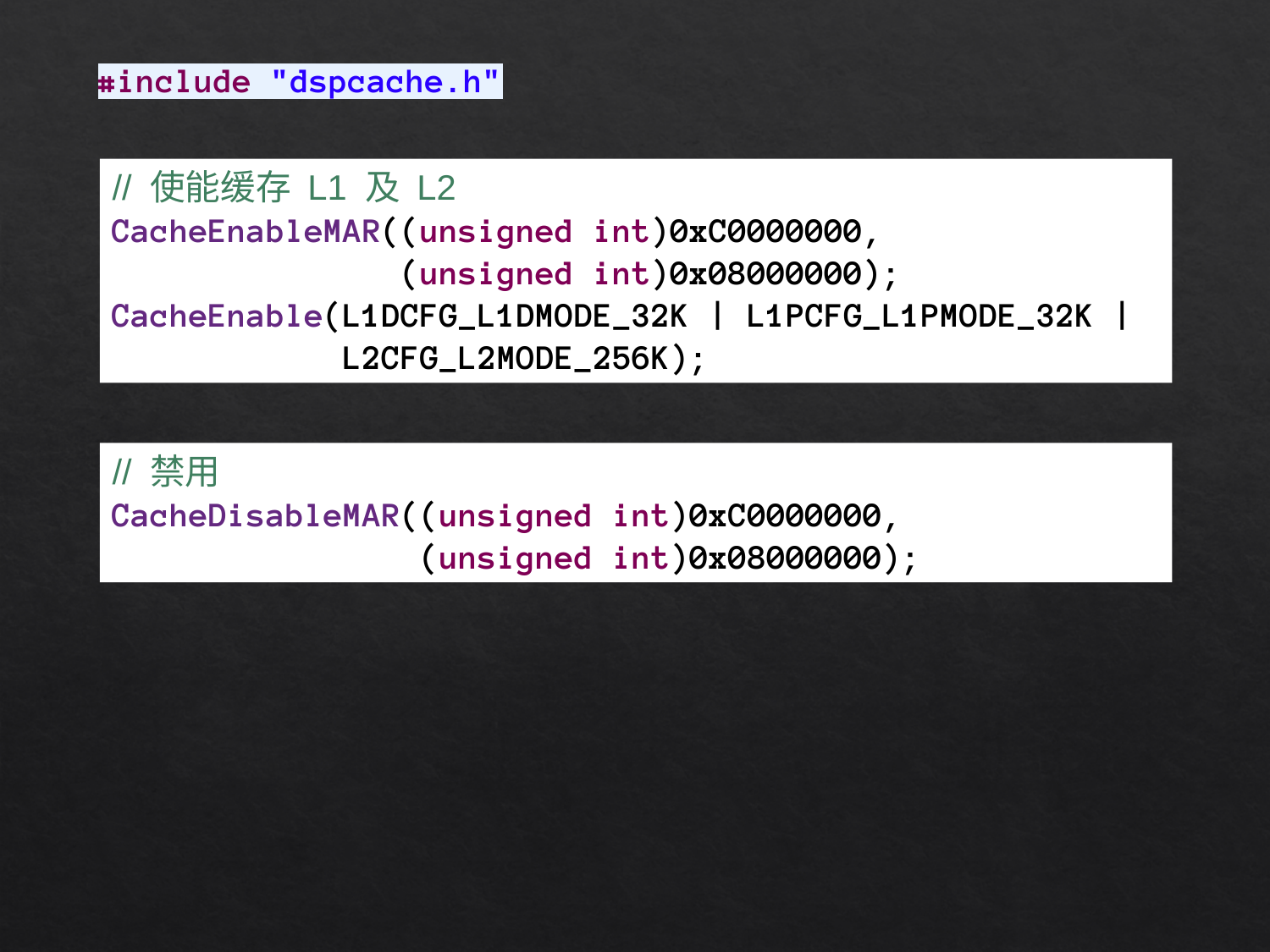

#include "dspcache.h"
// 使能缓存 L1 及 L2
CacheEnableMAR((unsigned int)0xC0000000,
               (unsigned int)0x08000000);
CacheEnable(L1DCFG_L1DMODE_32K | L1PCFG_L1PMODE_32K |
            L2CFG_L2MODE_256K);
// 禁用
CacheDisableMAR((unsigned int)0xC0000000,
                (unsigned int)0x08000000);